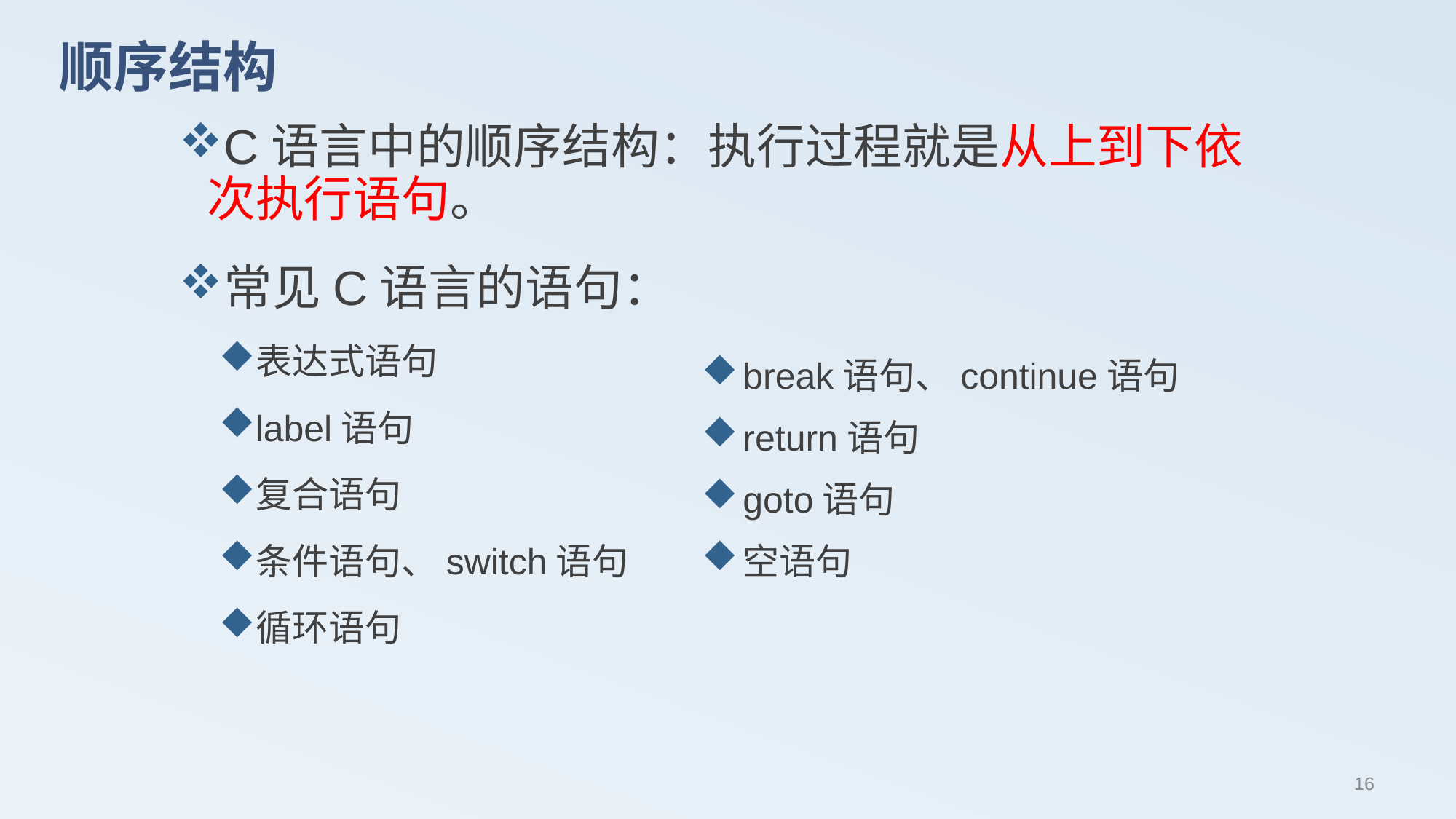

# 顺序结构
C语言中的顺序结构：执行过程就是从上到下依次执行语句。
常见C语言的语句：
表达式语句
label语句
复合语句
条件语句、switch语句
循环语句

break语句、continue语句
return语句
goto语句
空语句